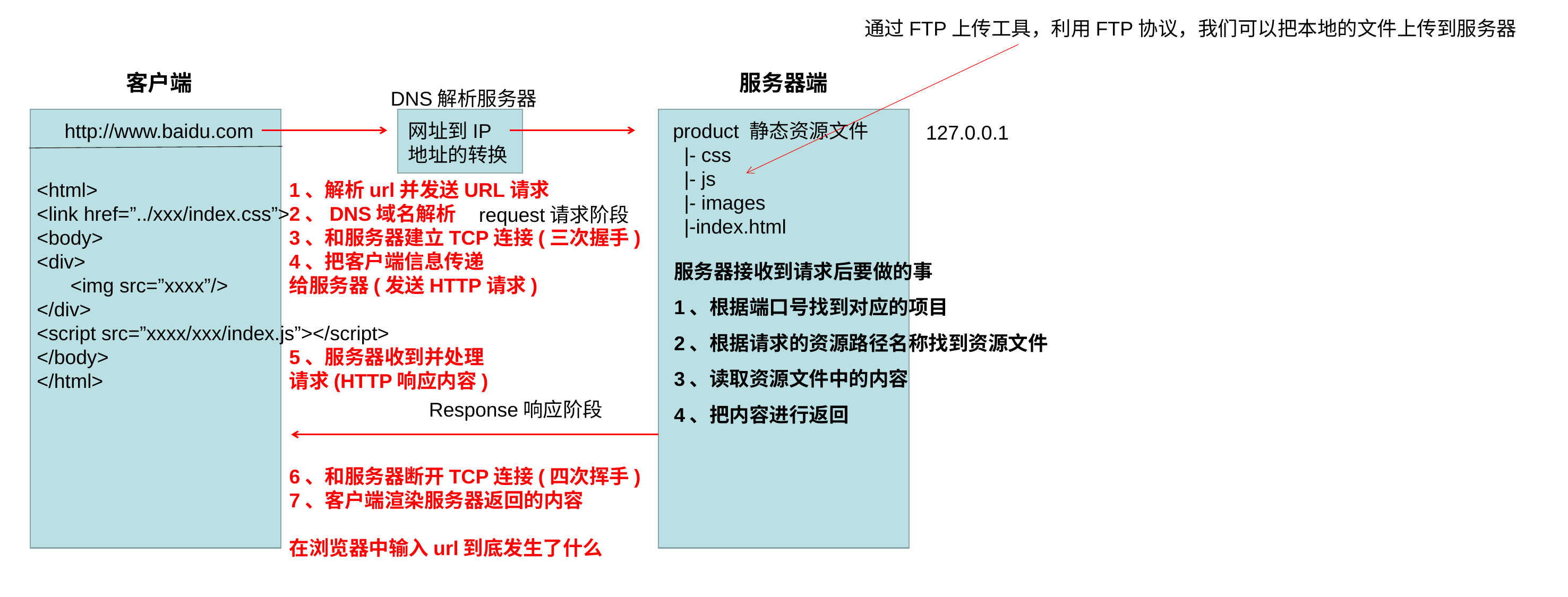

通过FTP上传工具，利用FTP协议，我们可以把本地的文件上传到服务器
客户端
服务器端
DNS解析服务器

http://www.baidu.com
网址到IP地址的转换
product 静态资源文件
  |- css
  |- js
  |- images
  |-index.html
127.0.0.1
<html>
<link href=”../xxx/index.css”>
<body>
<div>
      <img src=”xxxx”/>
</div>
<script src=”xxxx/xxx/index.js”></script>
</body>
</html>
1、解析url并发送URL请求
2、DNS域名解析
3、和服务器建立TCP连接(三次握手)
4、把客户端信息传递
给服务器(发送HTTP请求)

5、服务器收到并处理
请求(HTTP响应内容)

6、和服务器断开TCP连接(四次挥手)
7、客户端渲染服务器返回的内容

在浏览器中输入url到底发生了什么

request请求阶段
服务器接收到请求后要做的事
1、根据端口号找到对应的项目
2、根据请求的资源路径名称找到资源文件
3、读取资源文件中的内容
4、把内容进行返回
Response响应阶段